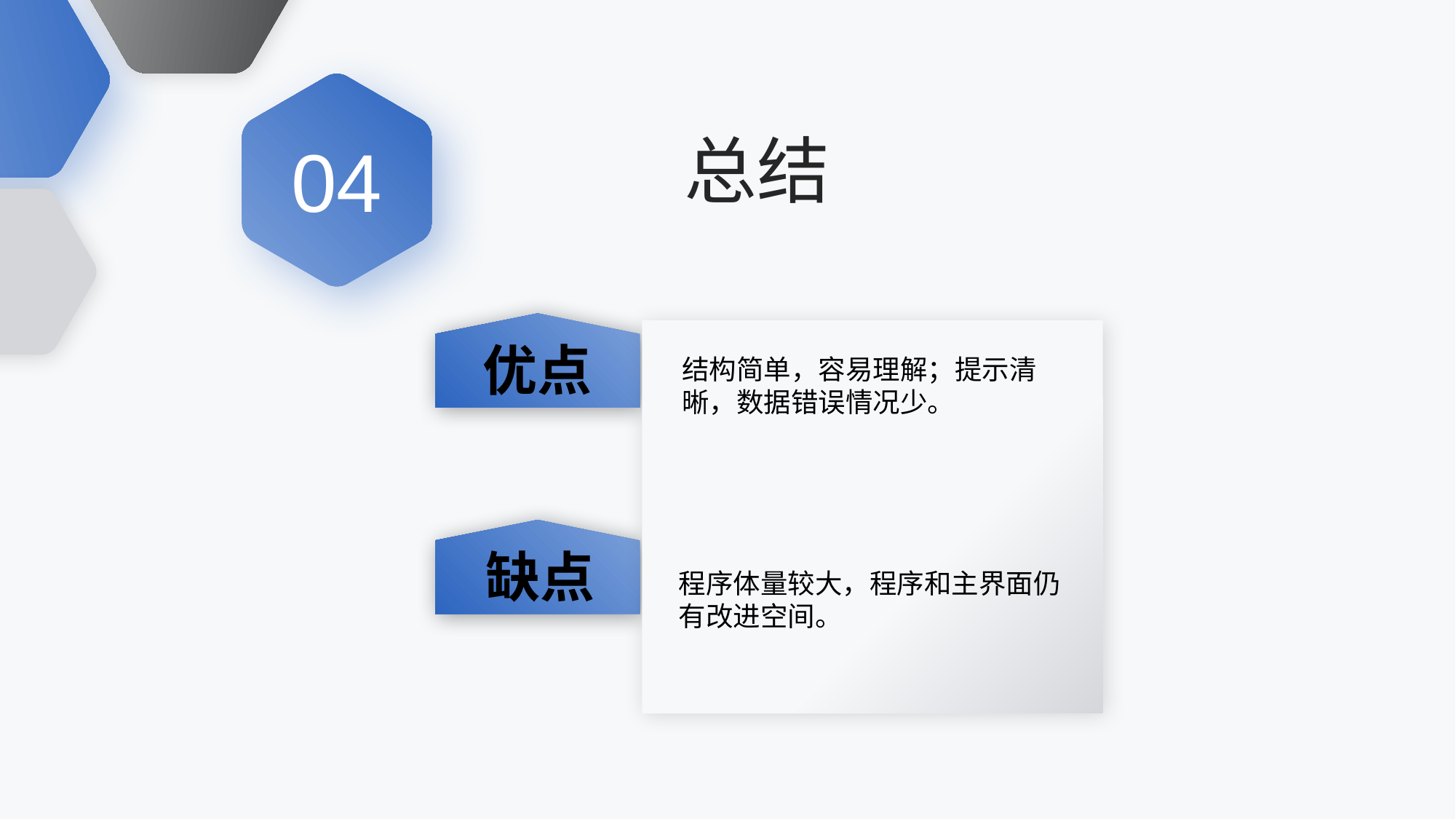

总结

04

优点
结构简单，容易理解；提示清晰，数据错误情况少。

缺点
程序体量较大，程序和主界面仍有改进空间。